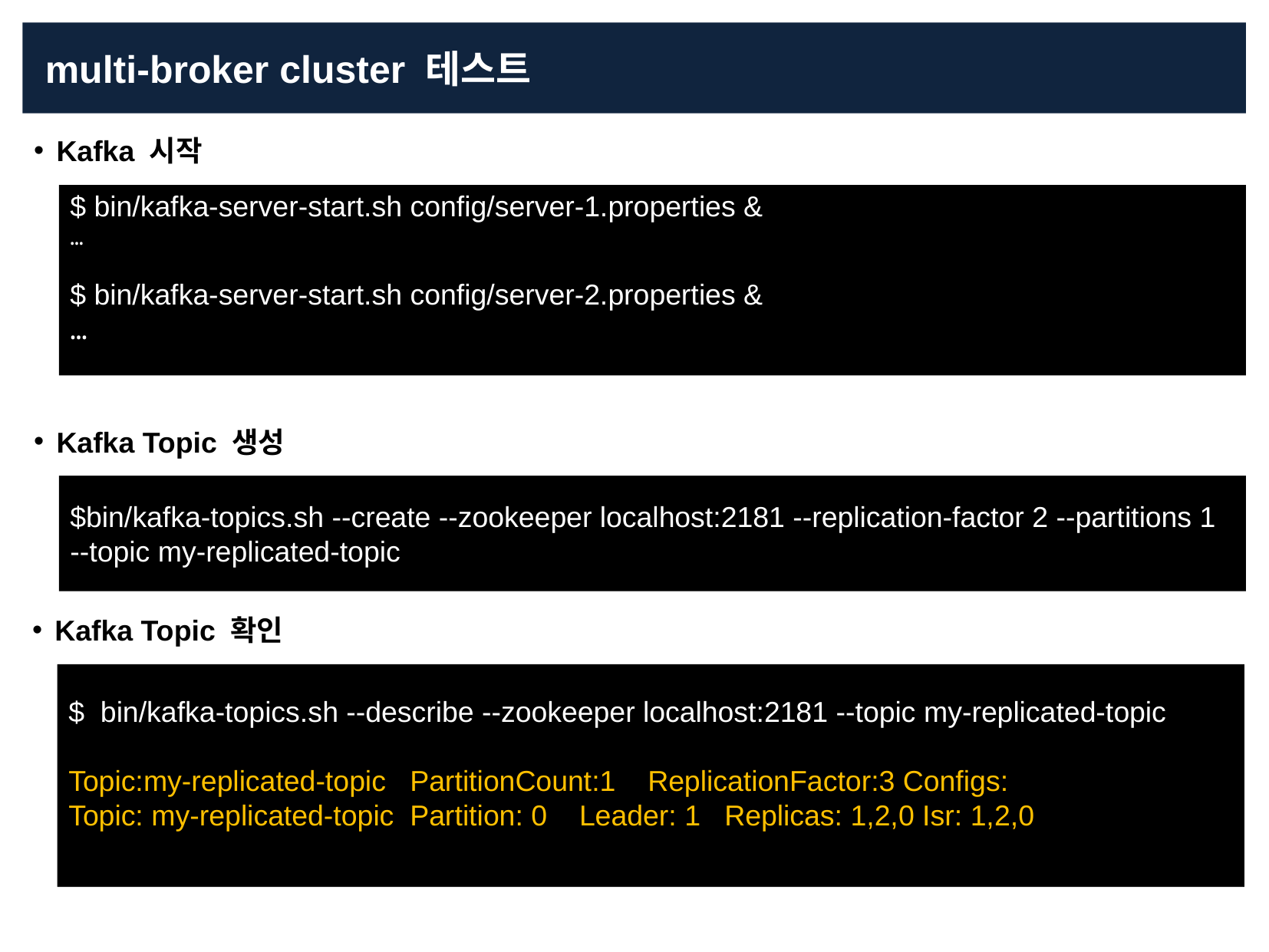

multi-broker cluster 테스트
Kafka 시작
$ bin/kafka-server-start.sh config/server-1.properties &
…

$ bin/kafka-server-start.sh config/server-2.properties &
…

Kafka Topic 생성
$bin/kafka-topics.sh --create --zookeeper localhost:2181 --replication-factor 2 --partitions 1 --topic my-replicated-topic
Kafka Topic 확인
$  bin/kafka-topics.sh --describe --zookeeper localhost:2181 --topic my-replicated-topic

Topic:my-replicated-topic   PartitionCount:1    ReplicationFactor:3 Configs:
Topic: my-replicated-topic  Partition: 0    Leader: 1   Replicas: 1,2,0 Isr: 1,2,0